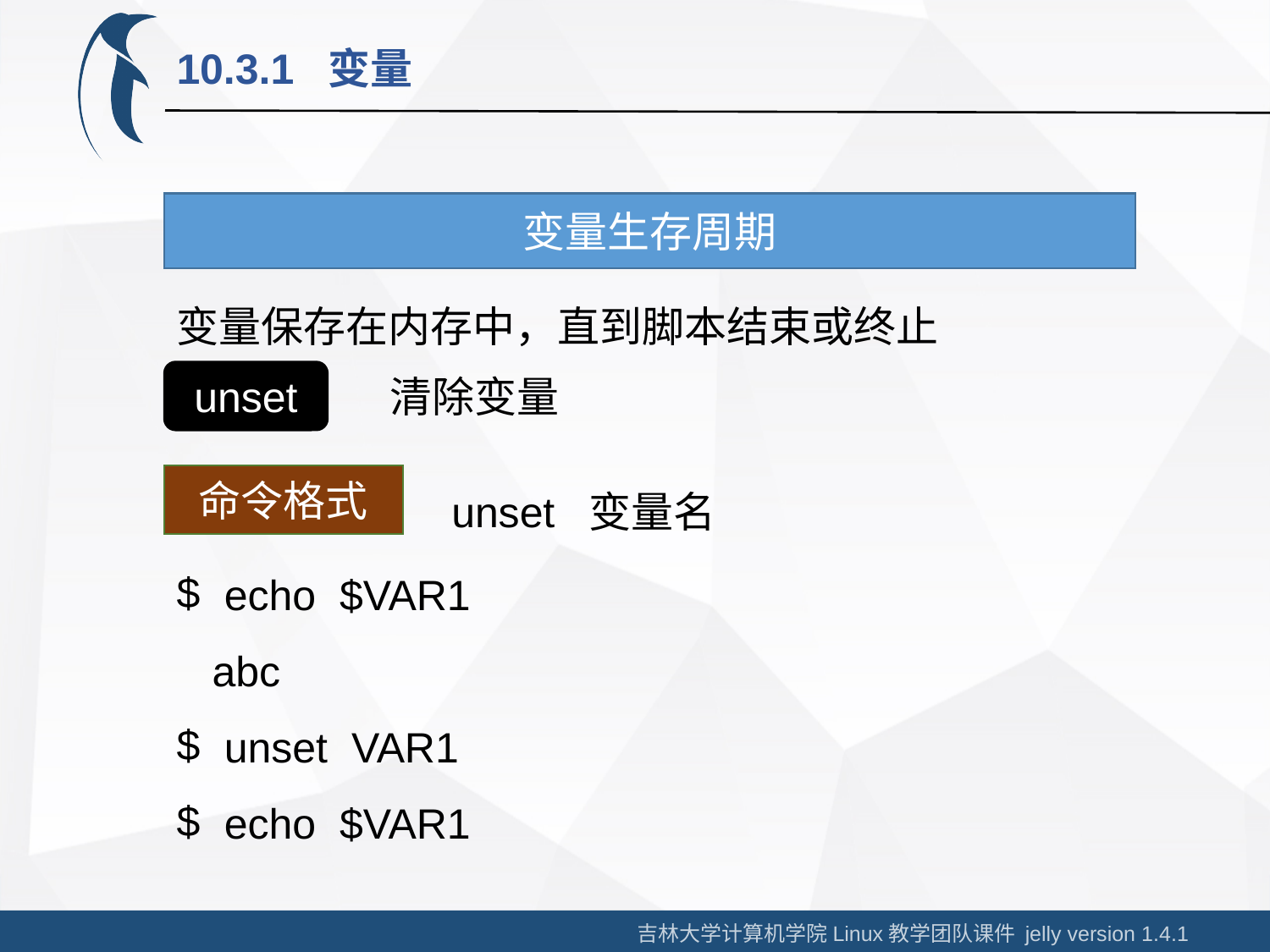

10.3.1  变量
变量生存周期
变量保存在内存中，直到脚本结束或终止
unset
清除变量
unset  变量名
命令格式
echo  $VAR1
   abc
unset  VAR1
echo  $VAR1